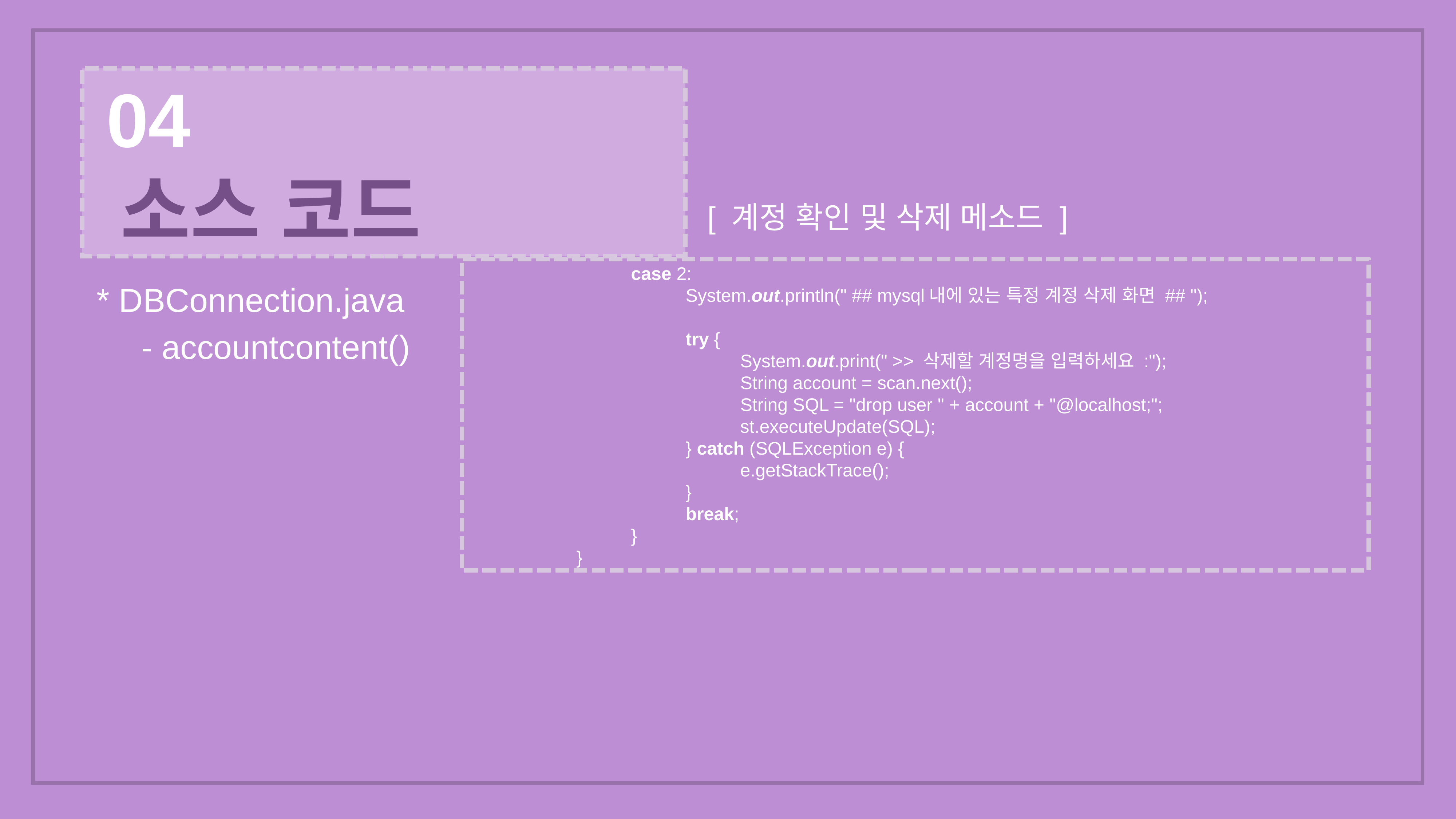

04
 소스 코드
[ 계정 확인 및 삭제 메소드 ]
			case 2:
				System.out.println(" ## mysql내에 있는 특정 계정 삭제 화면 ## ");

				try {
					System.out.print(" >> 삭제할 계정명을 입력하세요 :");
					String account = scan.next();
					String SQL = "drop user " + account + "@localhost;";
					st.executeUpdate(SQL);
 				} catch (SQLException e) {
					e.getStackTrace();
				}
				break;
			}
		}
* DBConnection.java
- accountcontent()